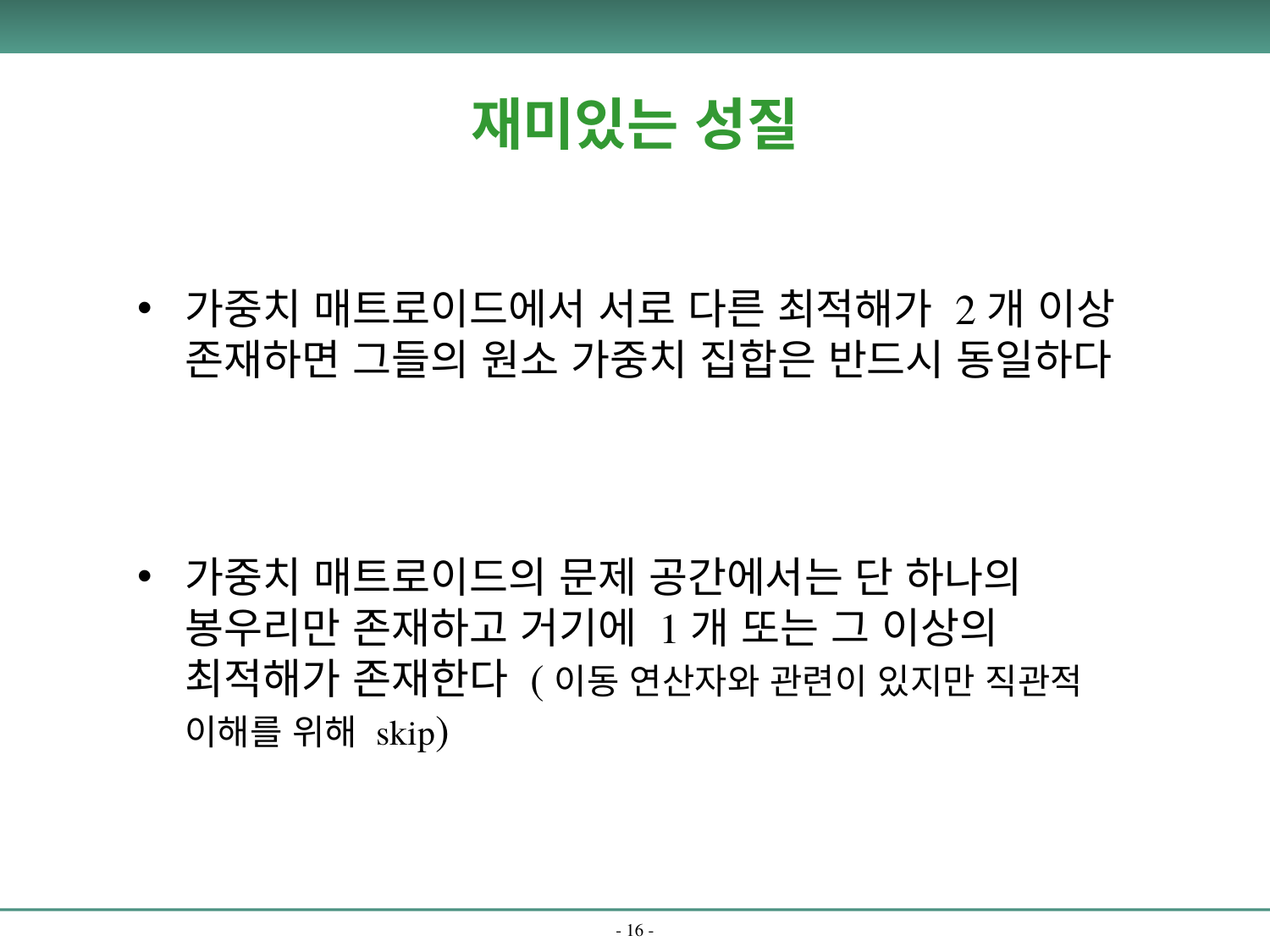

# 재미있는 성질
가중치 매트로이드에서 서로 다른 최적해가 2개 이상 존재하면 그들의 원소 가중치 집합은 반드시 동일하다
가중치 매트로이드의 문제 공간에서는 단 하나의 봉우리만 존재하고 거기에 1개 또는 그 이상의 최적해가 존재한다 (이동 연산자와 관련이 있지만 직관적 이해를 위해 skip)